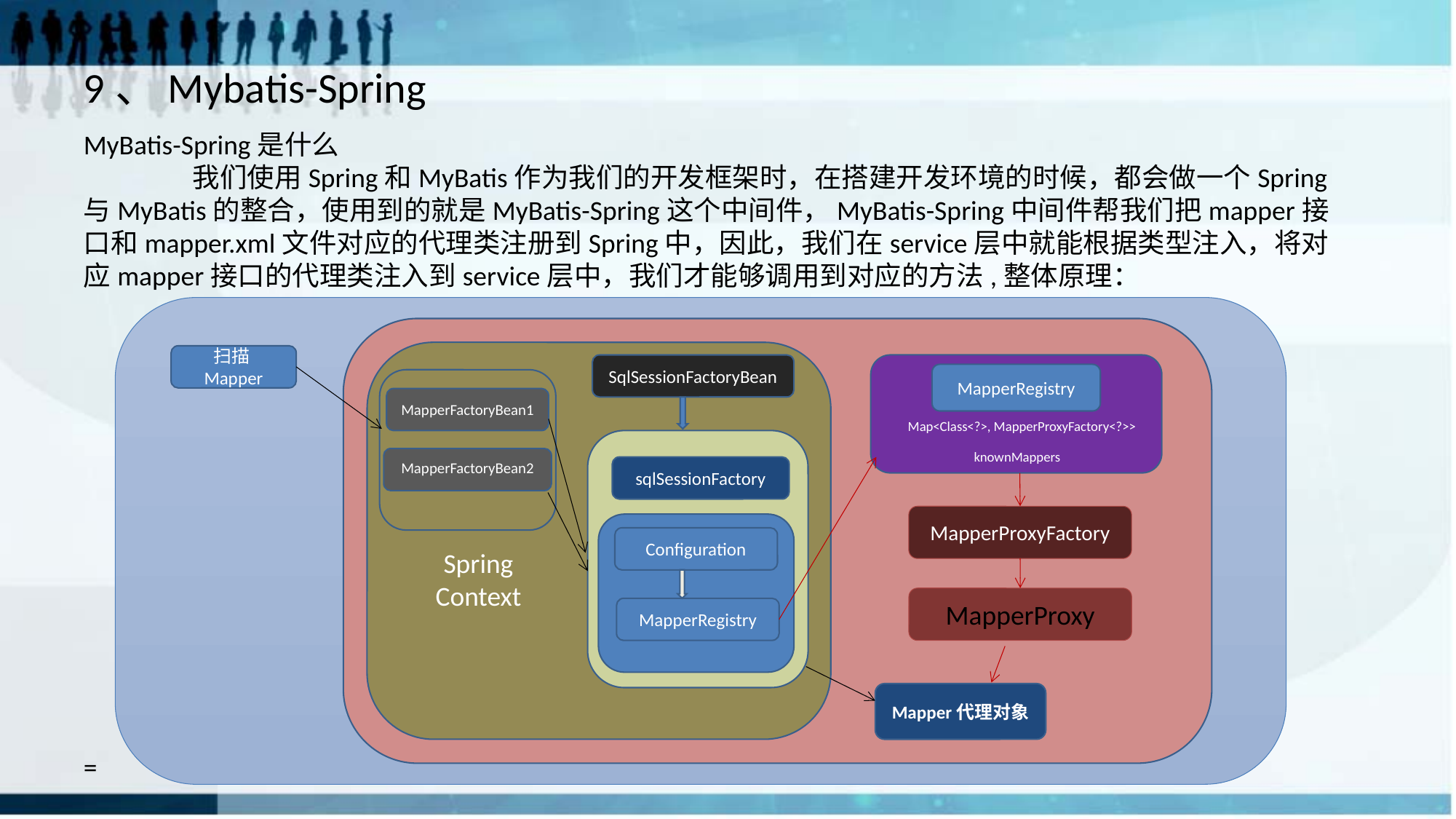

# 9、Mybatis-Spring
MyBatis-Spring是什么
	我们使用Spring和MyBatis作为我们的开发框架时，在搭建开发环境的时候，都会做一个Spring与MyBatis的整合，使用到的就是MyBatis-Spring这个中间件，MyBatis-Spring中间件帮我们把mapper接口和mapper.xml文件对应的代理类注册到Spring中，因此，我们在service层中就能根据类型注入，将对应mapper接口的代理类注入到service层中，我们才能够调用到对应的方法,整体原理：

=

扫描Mapper
SqlSessionFactoryBean

MapperRegistry
扫描Mapper

MapperFactoryBean1

 Map<Class<?>, MapperProxyFactory<?>> knownMappers

MapperFactoryBean2

扫描Mapper
sqlSessionFactory
MapperProxyFactory

Spring
Context
Configuration

MapperProxy
MapperRegistry
Mapper代理对象